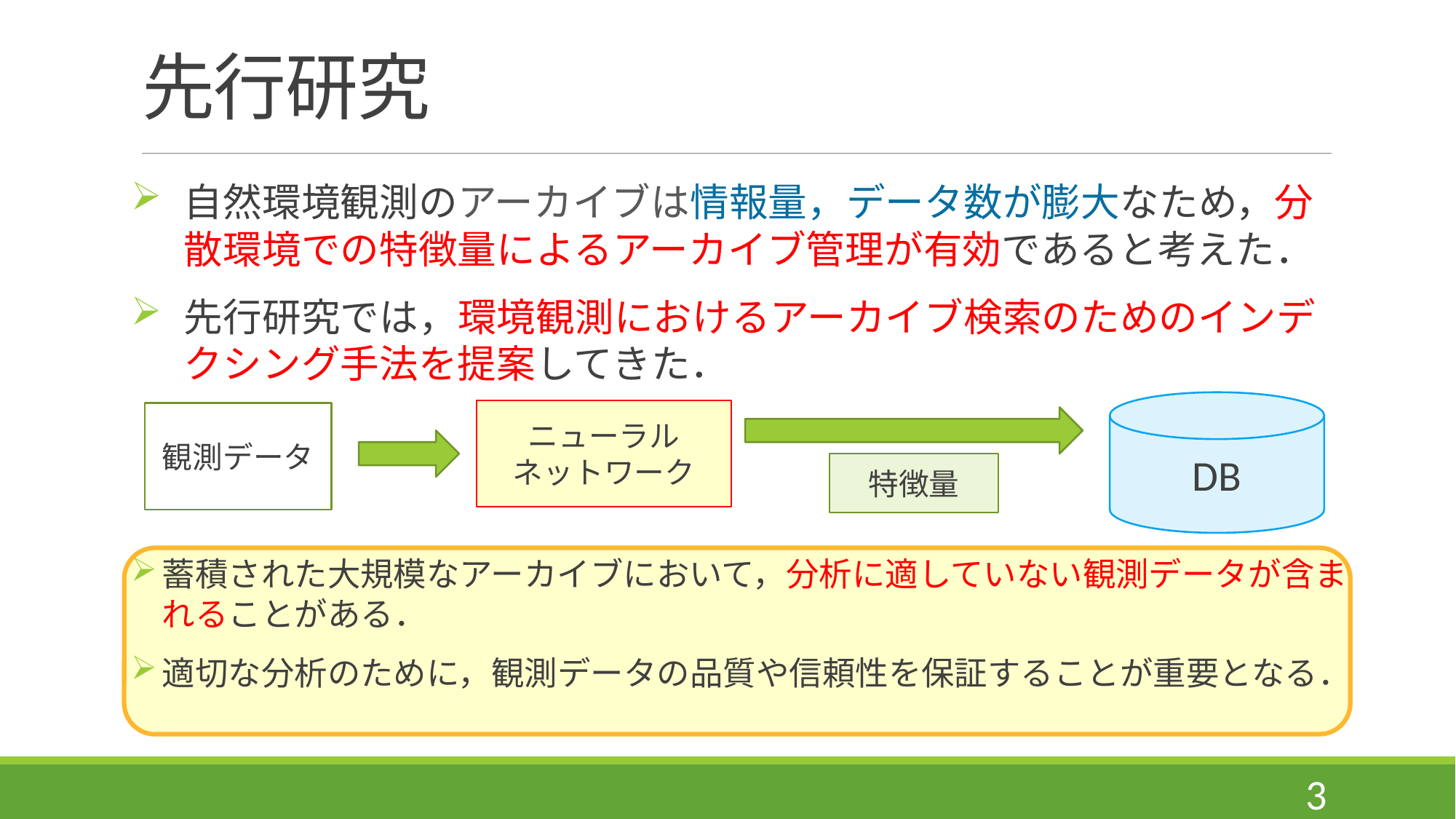

# 先行研究
自然環境観測のアーカイブは情報量，データ数が膨大なため，分散環境での特徴量によるアーカイブ管理が有効であると考えた．
先行研究では，環境観測におけるアーカイブ検索のためのインデクシング手法を提案してきた．

DB
ニューラル
ネットワーク
観測データ

特徴量
蓄積された大規模なアーカイブにおいて，分析に適していない観測データが含まれることがある．
適切な分析のために，観測データの品質や信頼性を保証することが重要となる．

3